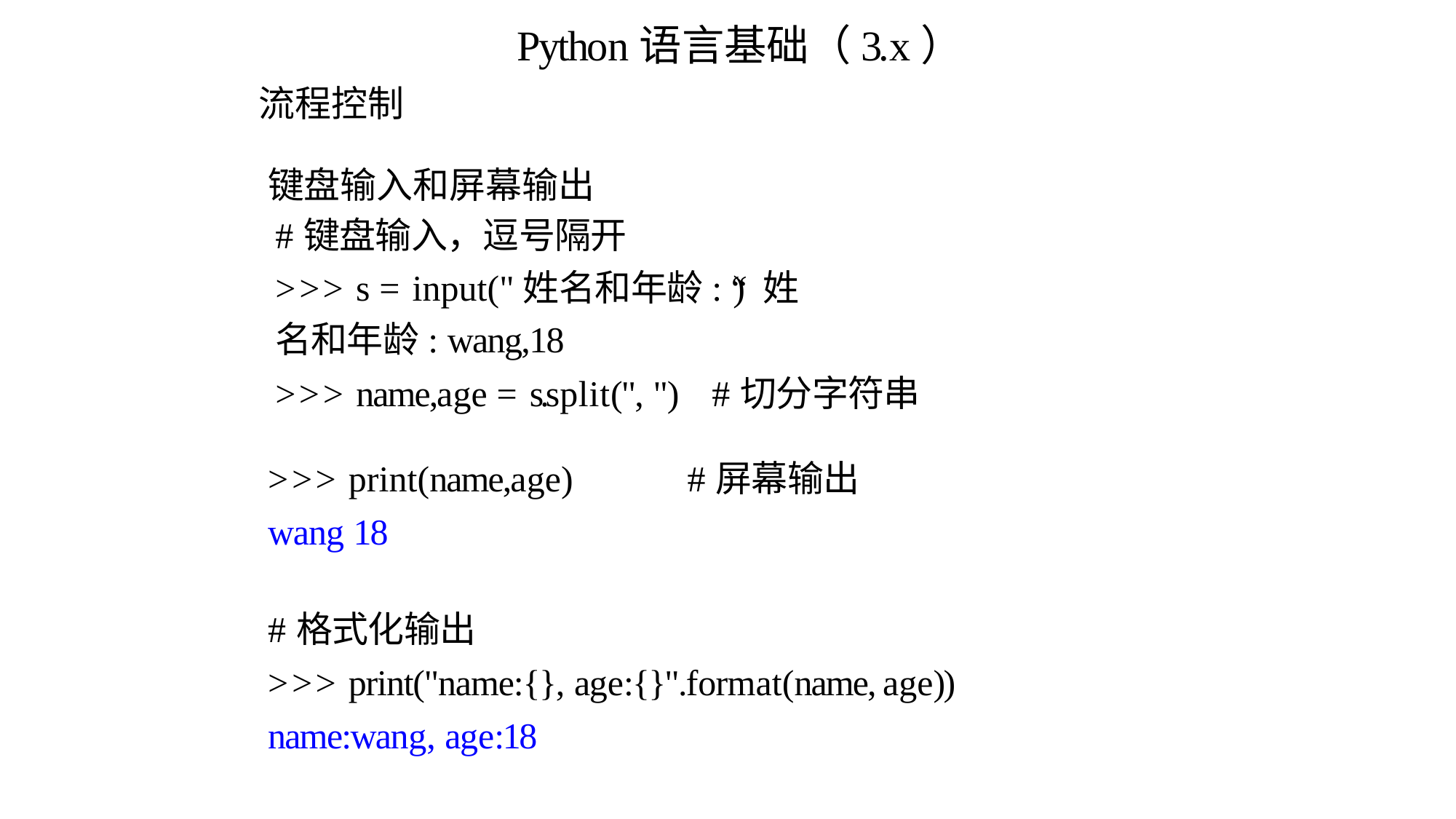

Python语言基础（3.x）
流程控制
# 键盘输入和屏幕输出
#键盘输入，逗号隔开
>>> s = input("姓名和年龄: “) 姓名和年龄: wang,18

>>> name,age = s.split(", ")	#切分字符串
>>> print(name,age)

wang 18

#格式化输出
#屏幕输出
>>> print("name:{}, age:{}".format(name, age))

name:wang, age:18